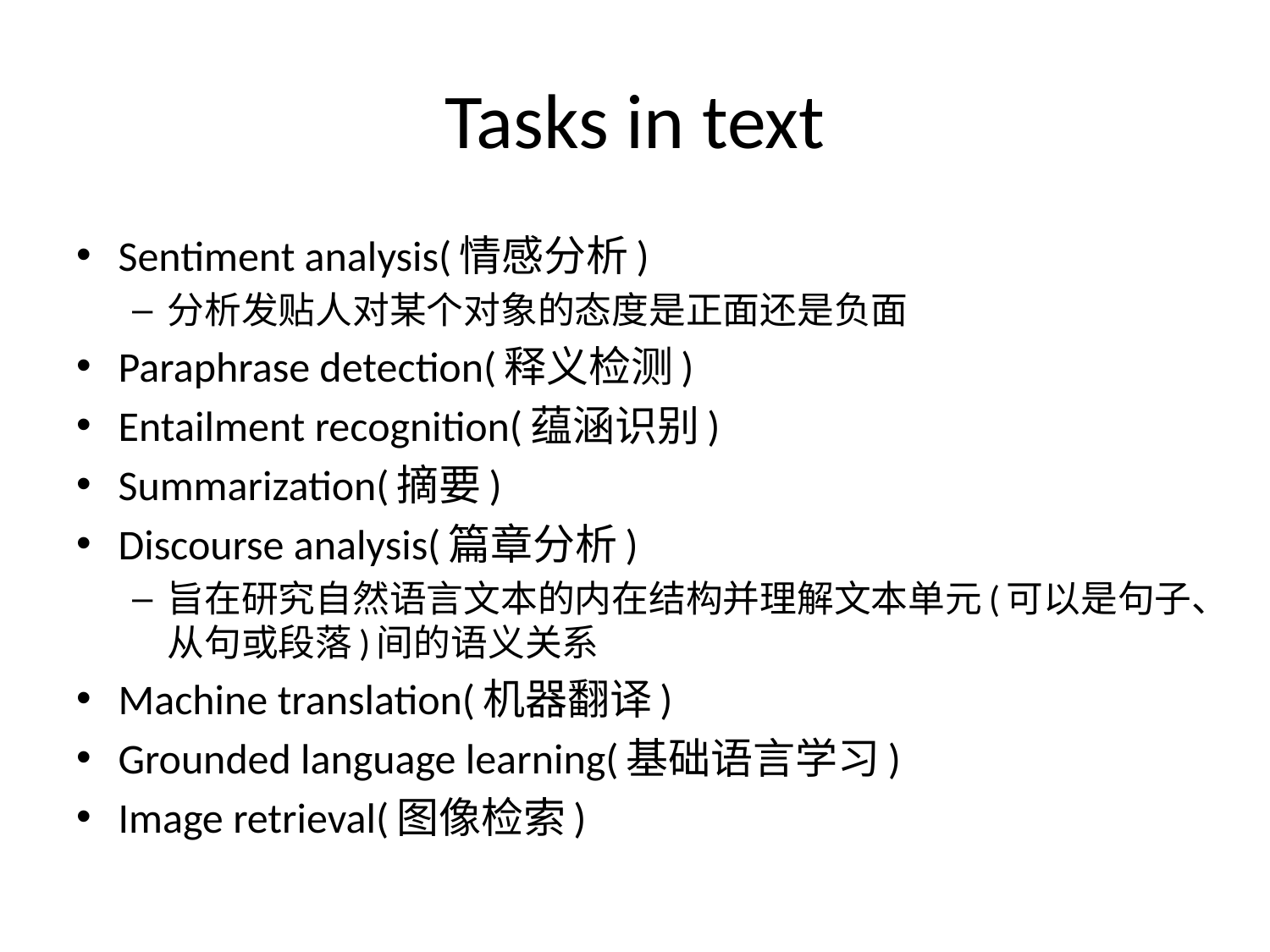

# Tasks in text
Sentiment analysis(情感分析)
分析发贴人对某个对象的态度是正面还是负面
Paraphrase detection(释义检测)
Entailment recognition(蕴涵识别)
Summarization(摘要)
Discourse analysis(篇章分析)
旨在研究自然语言文本的内在结构并理解文本单元(可以是句子、从句或段落)间的语义关系
Machine translation(机器翻译)
Grounded language learning(基础语言学习)
Image retrieval(图像检索)